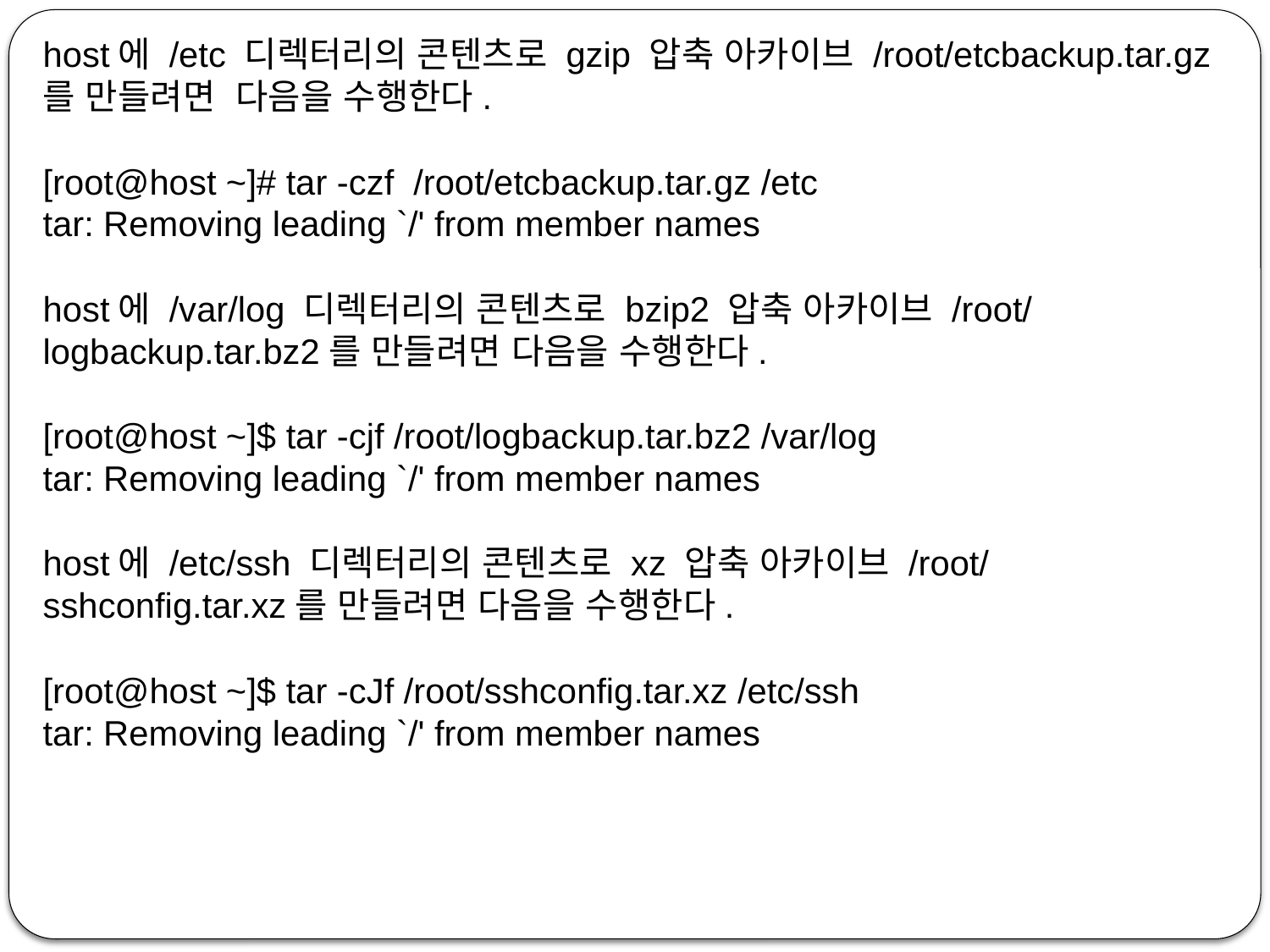

host에 /etc 디렉터리의 콘텐츠로 gzip 압축 아카이브 /root/etcbackup.tar.gz를 만들려면  다음을 수행한다.

[root@host ~]# tar -czf  /root/etcbackup.tar.gz /etc
tar: Removing leading `/' from member names

host에 /var/log 디렉터리의 콘텐츠로 bzip2 압축 아카이브 /root/logbackup.tar.bz2를 만들려면 다음을 수행한다.

[root@host ~]$ tar -cjf /root/logbackup.tar.bz2 /var/log
tar: Removing leading `/' from member names

host에 /etc/ssh 디렉터리의 콘텐츠로 xz 압축 아카이브 /root/sshconfig.tar.xz를 만들려면 다음을 수행한다.

[root@host ~]$ tar -cJf /root/sshconfig.tar.xz /etc/ssh
tar: Removing leading `/' from member names